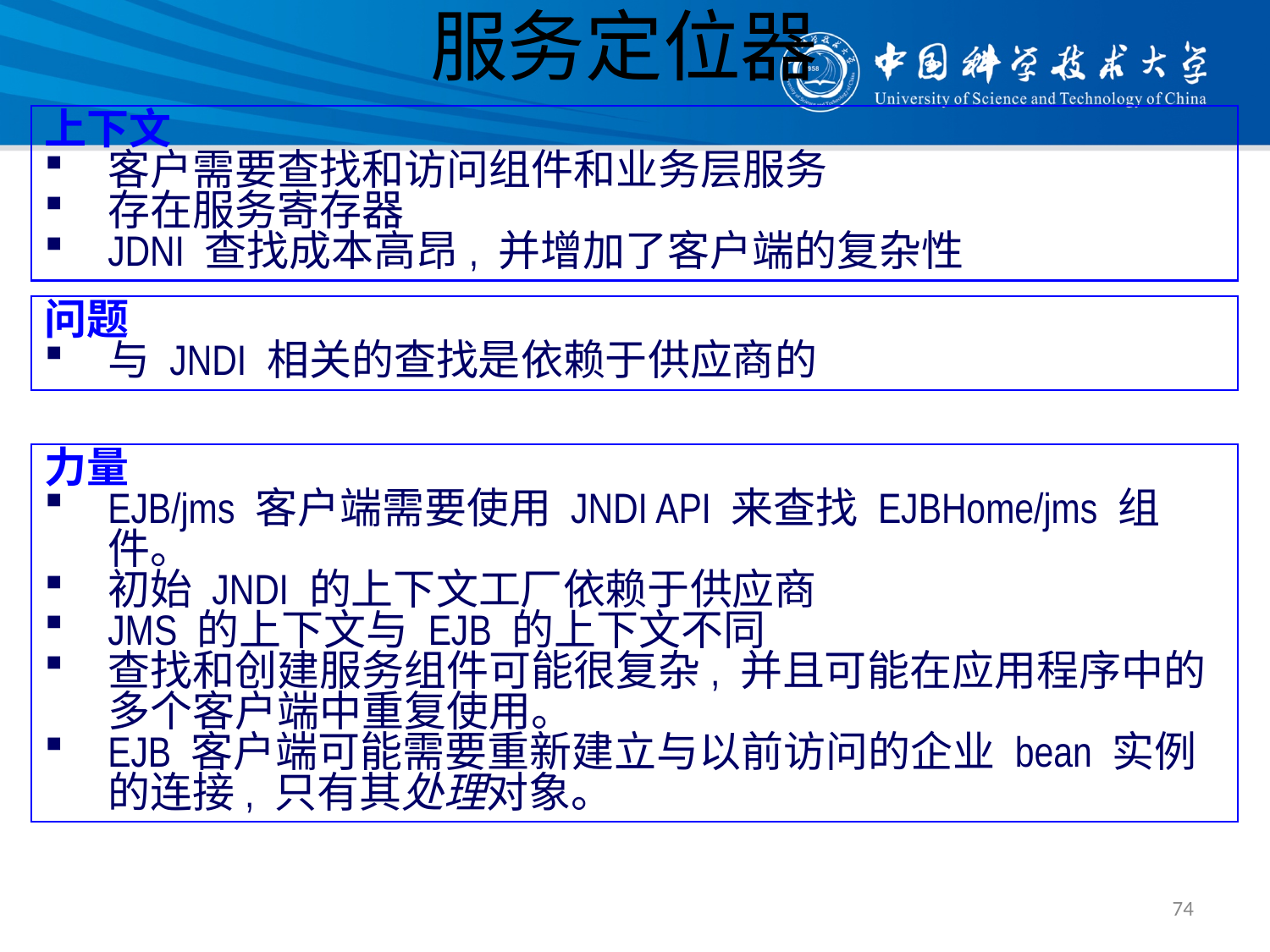

# 服务定位器
上下文
客户需要查找和访问组件和业务层服务
存在服务寄存器
JDNI 查找成本高昂, 并增加了客户端的复杂性
问题
与 JNDI 相关的查找是依赖于供应商的
力量
EJB/jms 客户端需要使用 JNDI API 来查找 EJBHome/jms 组件。
初始 JNDI 的上下文工厂依赖于供应商
JMS 的上下文与 EJB 的上下文不同
查找和创建服务组件可能很复杂, 并且可能在应用程序中的多个客户端中重复使用。
EJB 客户端可能需要重新建立与以前访问的企业 bean 实例的连接, 只有其处理对象。
74